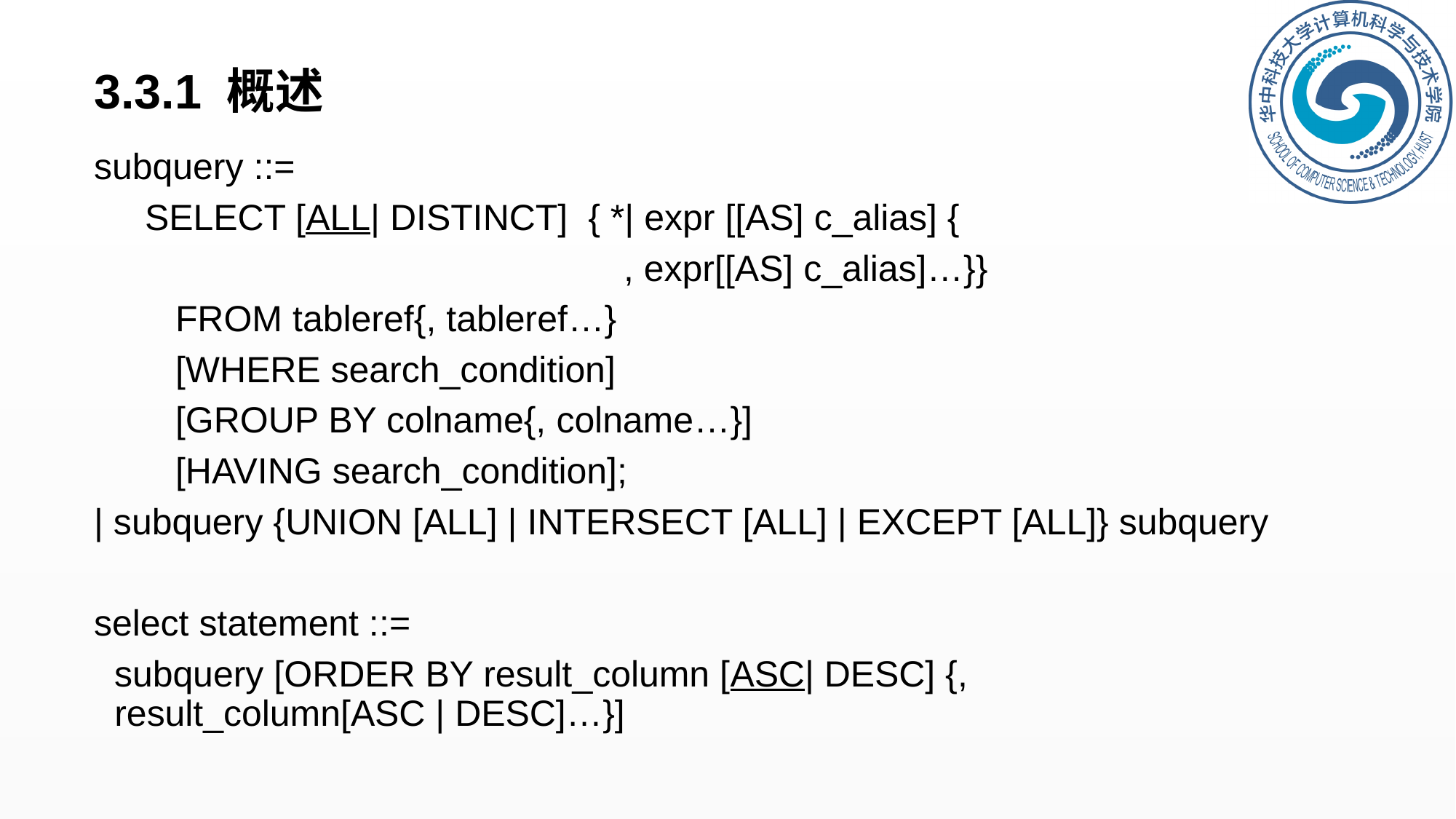

# 3.3.1 概述
subquery ::=
     SELECT [ALL| DISTINCT]  { *| expr [[AS] c_alias] {
                                                    , expr[[AS] c_alias]…}}
        FROM tableref{, tableref…}
        [WHERE search_condition]
        [GROUP BY colname{, colname…}]
        [HAVING search_condition];
| subquery {UNION [ALL] | INTERSECT [ALL] | EXCEPT [ALL]} subquery

select statement ::=
  subquery [ORDER BY result_column [ASC| DESC] {, result_column[ASC | DESC]…}]